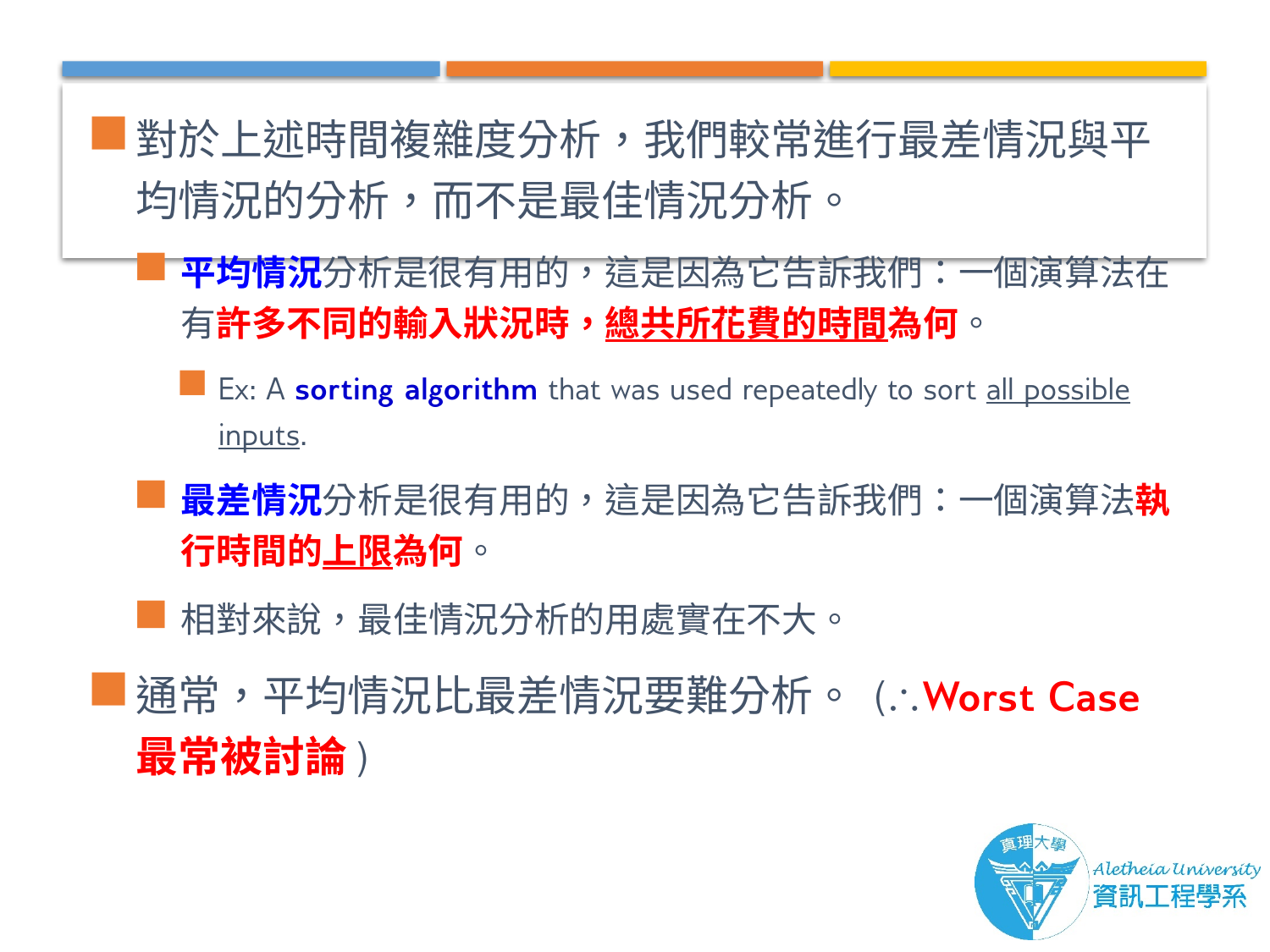

對於上述時間複雜度分析，我們較常進行最差情況與平均情況的分析，而不是最佳情況分析。
平均情況分析是很有用的，這是因為它告訴我們：一個演算法在有許多不同的輸入狀況時，總共所花費的時間為何。
Ex: A sorting algorithm that was used repeatedly to sort all possible inputs.
最差情況分析是很有用的，這是因為它告訴我們：一個演算法執行時間的上限為何。
相對來說，最佳情況分析的用處實在不大。
通常，平均情況比最差情況要難分析。 (∴Worst Case最常被討論)